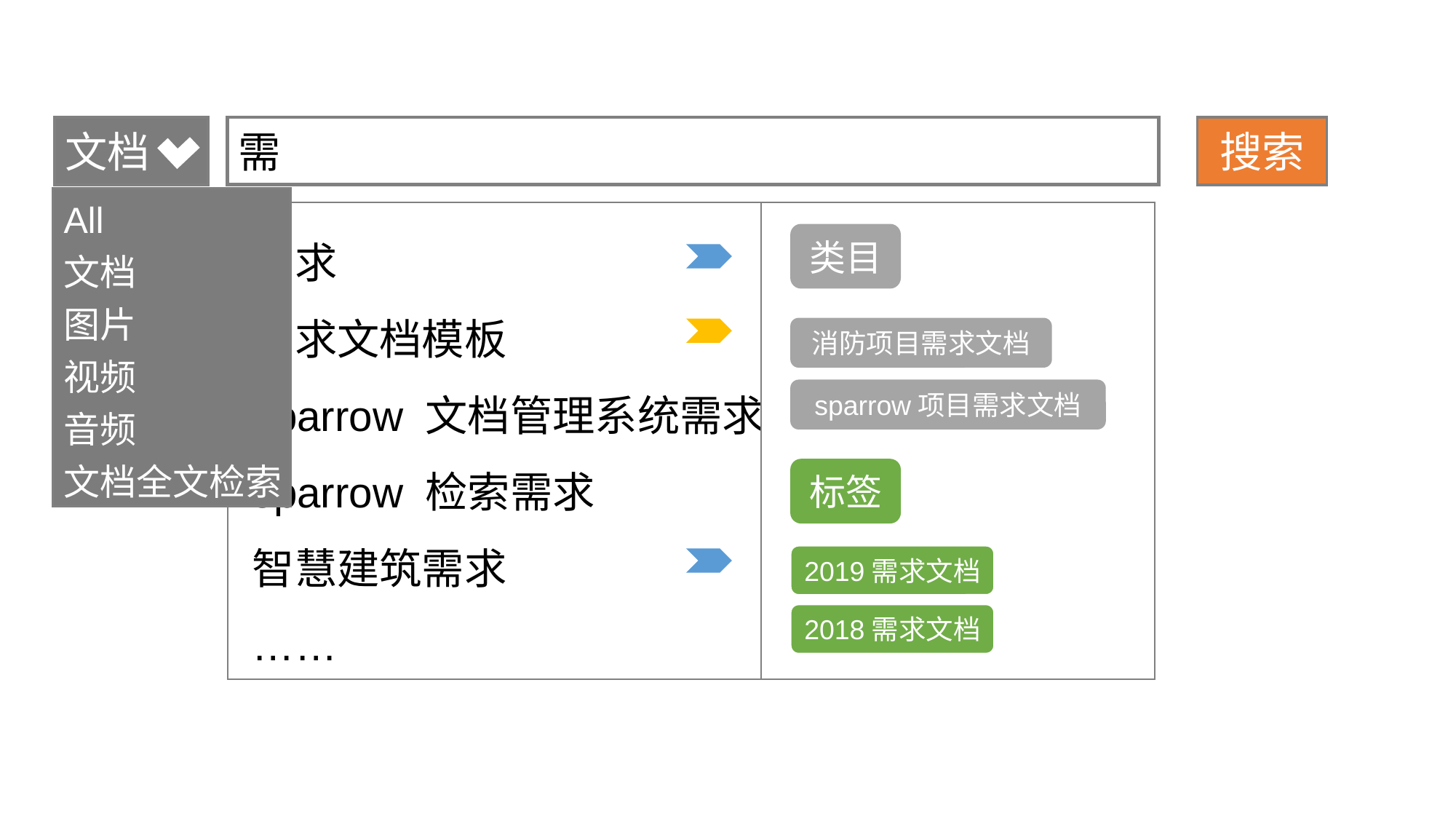

文档
搜索
需

All
文档
图片
视频
音频
文档全文检索

需求
需求文档模板
sparrow 文档管理系统需求
sparrow 检索需求
智慧建筑需求
……
类目

消防项目需求文档

sparrow项目需求文档
标签
2019需求文档

2018需求文档